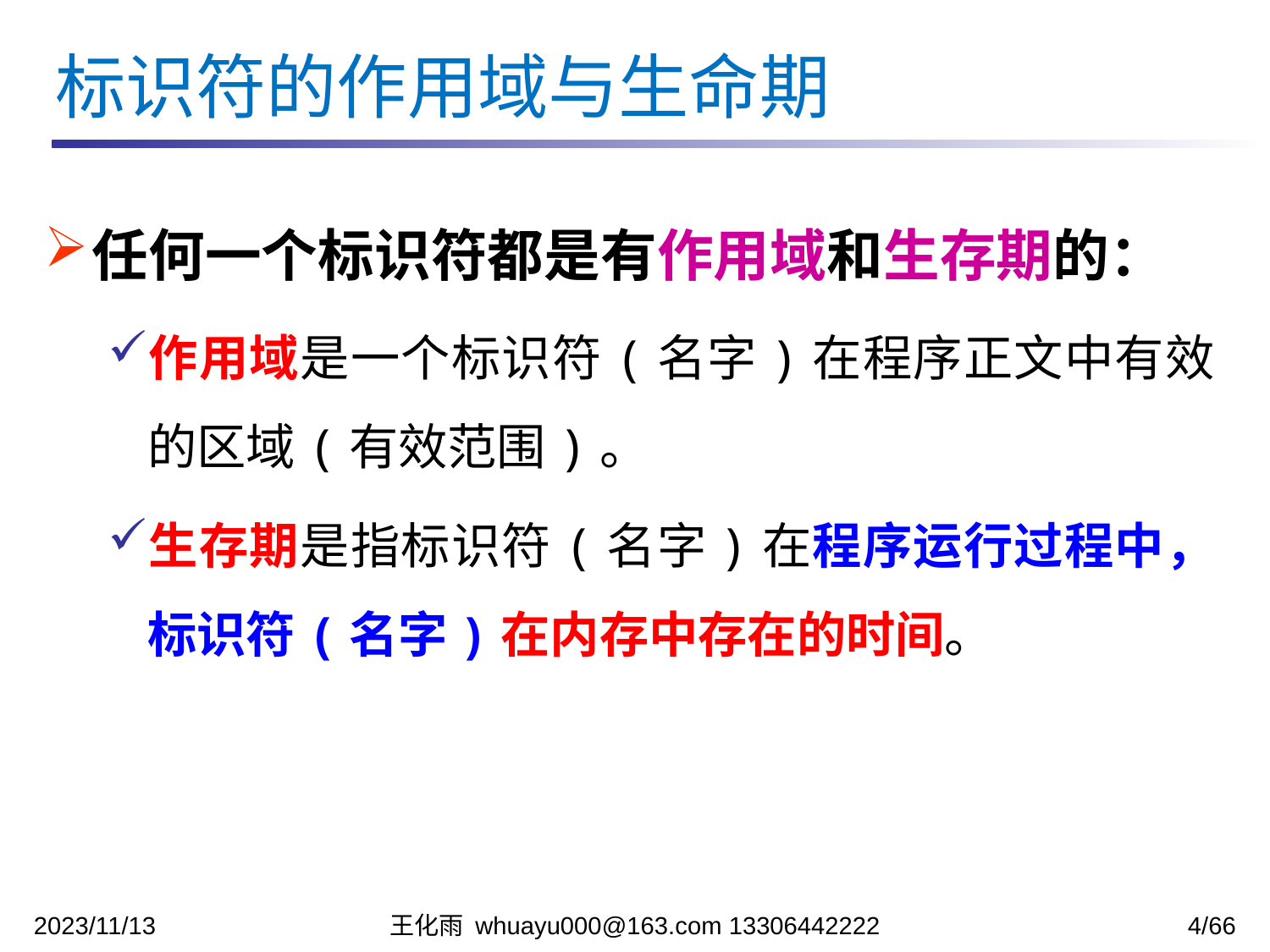

标识符的作用域与生命期
任何一个标识符都是有作用域和生存期的：
作用域是一个标识符(名字)在程序正文中有效的区域(有效范围)。
生存期是指标识符(名字)在程序运行过程中，标识符(名字)在内存中存在的时间。
2023/11/13
王化雨 whuayu000@163.com 13306442222
4/66